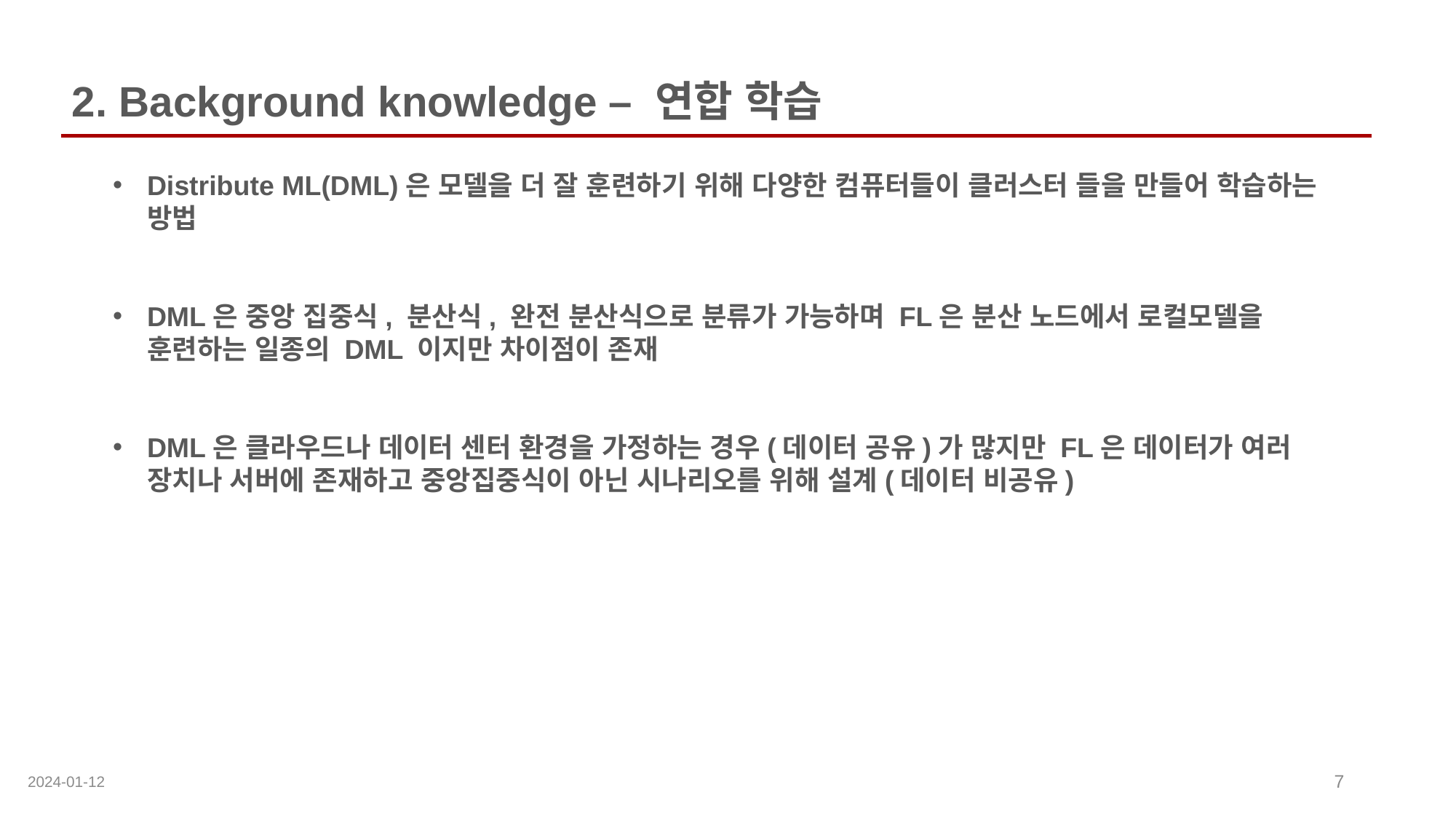

2. Background knowledge – 연합 학습
Distribute ML(DML)은 모델을 더 잘 훈련하기 위해 다양한 컴퓨터들이 클러스터 들을 만들어 학습하는 방법

DML은 중앙 집중식, 분산식, 완전 분산식으로 분류가 가능하며 FL은 분산 노드에서 로컬모델을 훈련하는 일종의 DML 이지만 차이점이 존재

DML은 클라우드나 데이터 센터 환경을 가정하는 경우(데이터 공유)가 많지만 FL은 데이터가 여러 장치나 서버에 존재하고 중앙집중식이 아닌 시나리오를 위해 설계(데이터 비공유)

2024-01-12
7